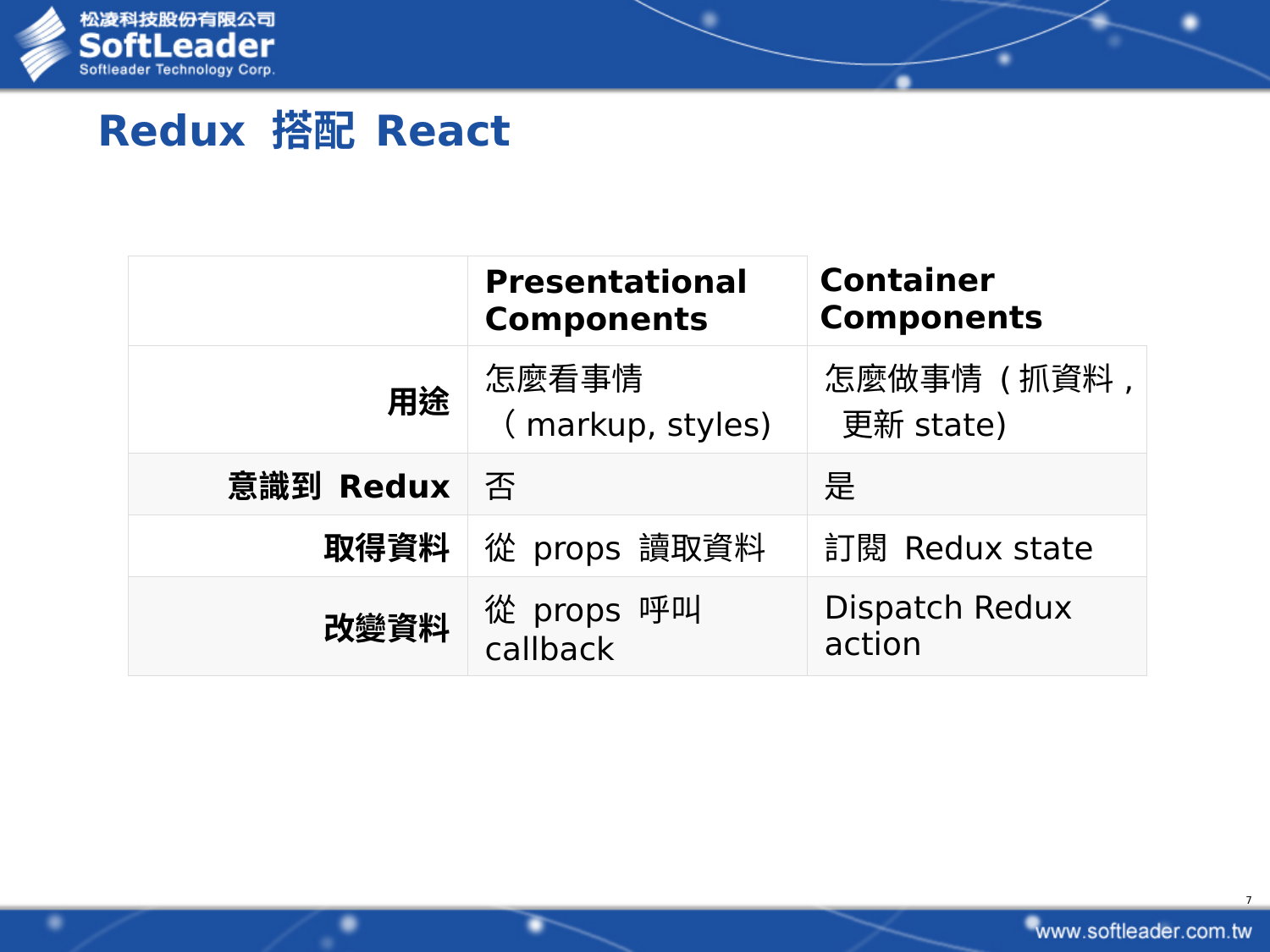

# Redux 搭配 React

|  | Presentational Components | Container Components |
| --- | --- | --- |
| 用途 | 怎麼看事情（markup, styles) | 怎麼做事情 (抓資料, 更新state) |
| 意識到 Redux | 否 | 是 |
| 取得資料 | 從 props 讀取資料 | 訂閱 Redux state |
| 改變資料 | 從 props 呼叫 callback | Dispatch Redux action |
7